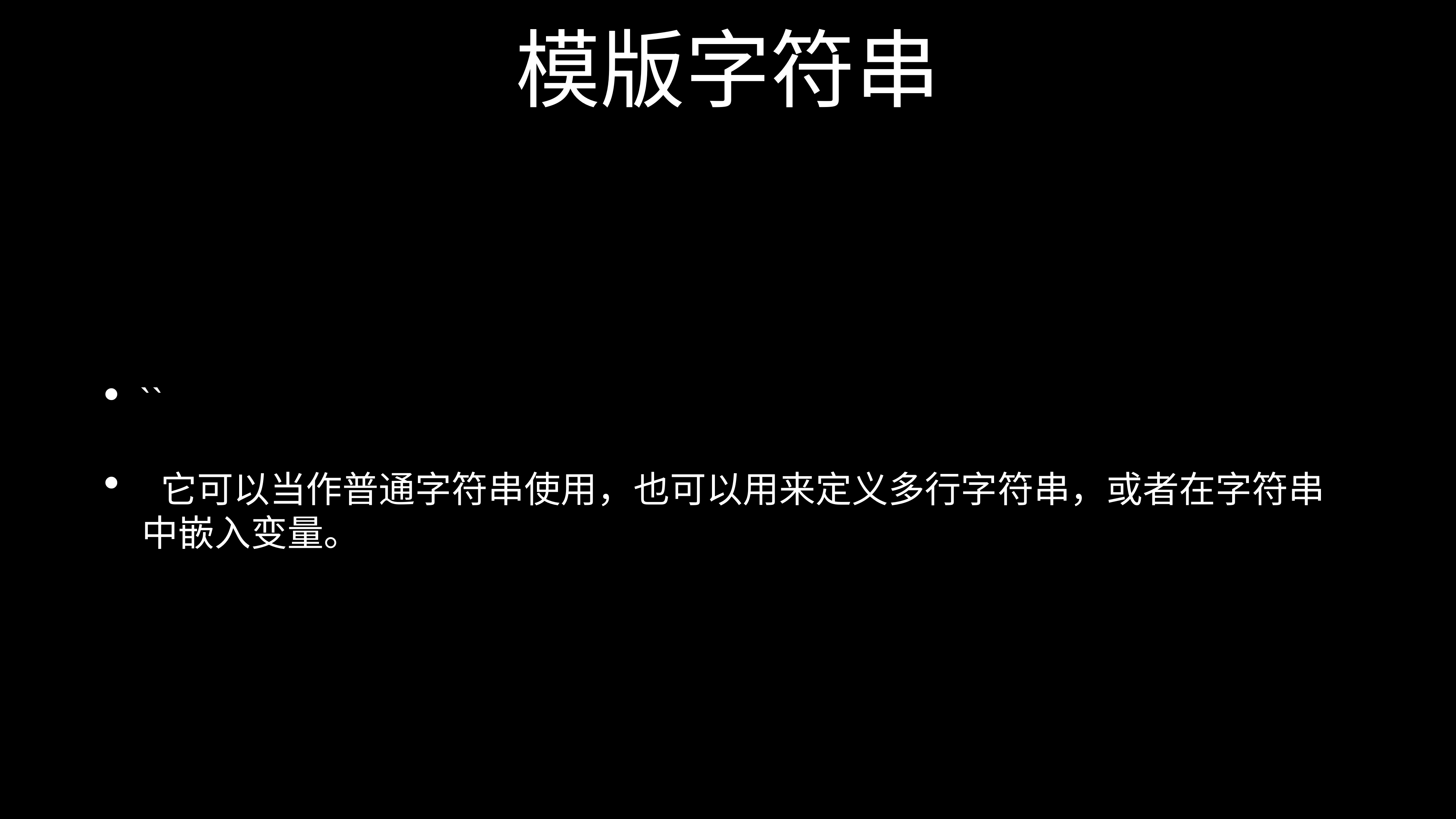

# 模版字符串
``
 它可以当作普通字符串使用，也可以用来定义多行字符串，或者在字符串中嵌入变量。